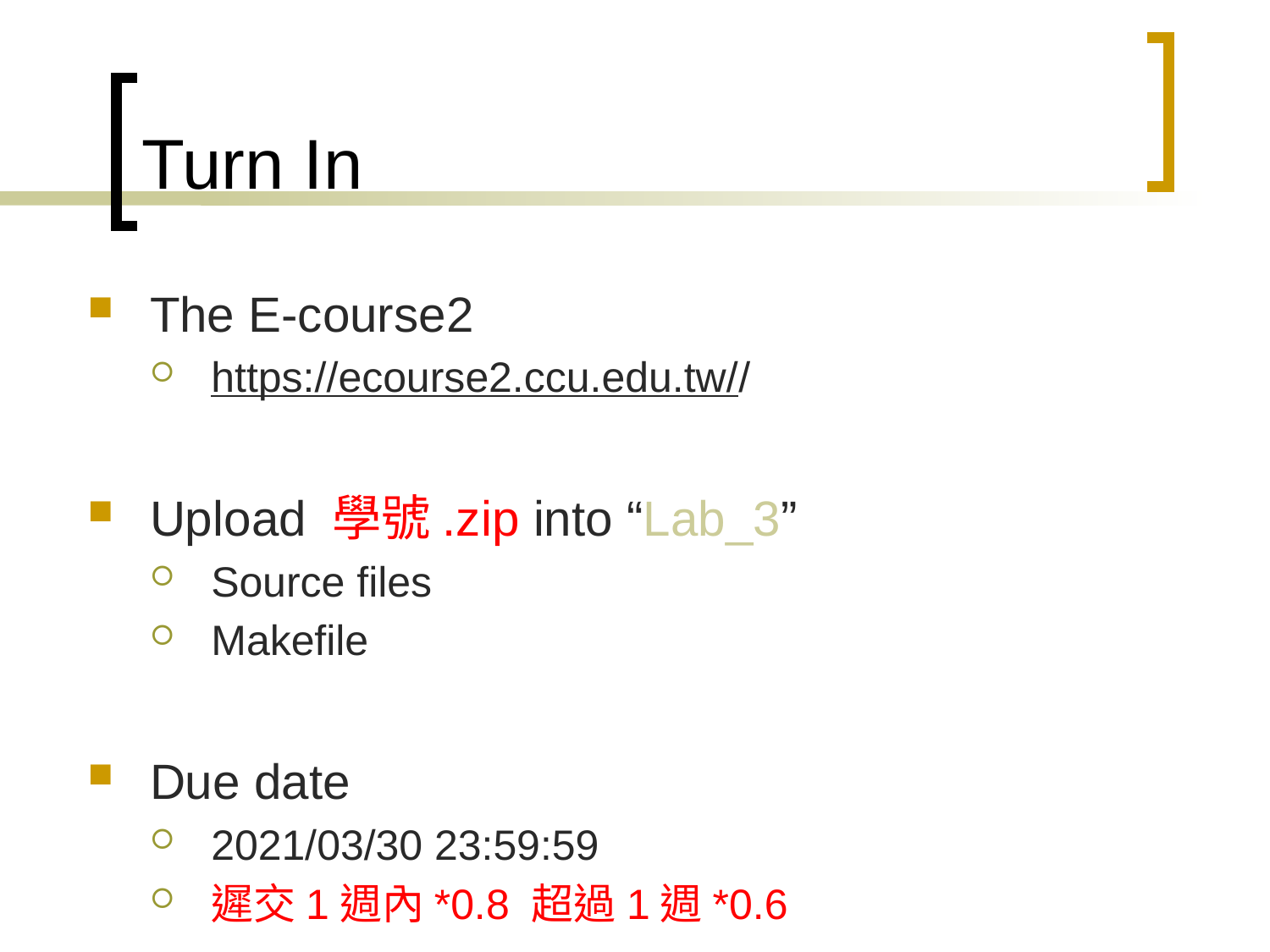

# Turn In
The E-course2
https://ecourse2.ccu.edu.tw//

Upload 學號.zip into “Lab_3”
Source files
Makefile

Due date
2021/03/30 23:59:59
遲交1週內*0.8 超過1週*0.6